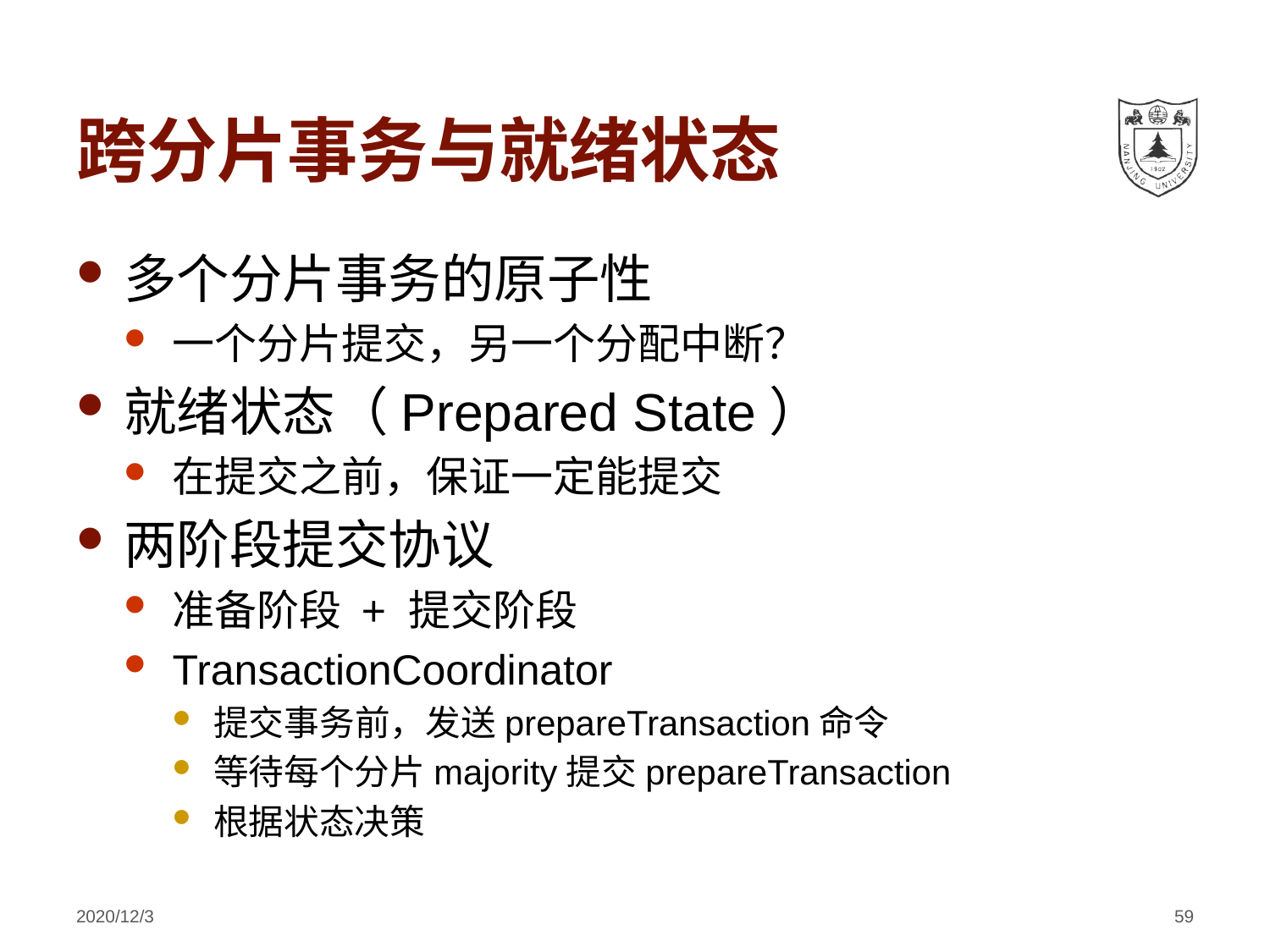

# 跨分片事务与就绪状态
多个分片事务的原子性
一个分片提交，另一个分配中断？
就绪状态（Prepared State）
在提交之前，保证一定能提交
两阶段提交协议
准备阶段 + 提交阶段
TransactionCoordinator
提交事务前，发送prepareTransaction命令
等待每个分片majority提交prepareTransaction
根据状态决策
2020/12/3

59